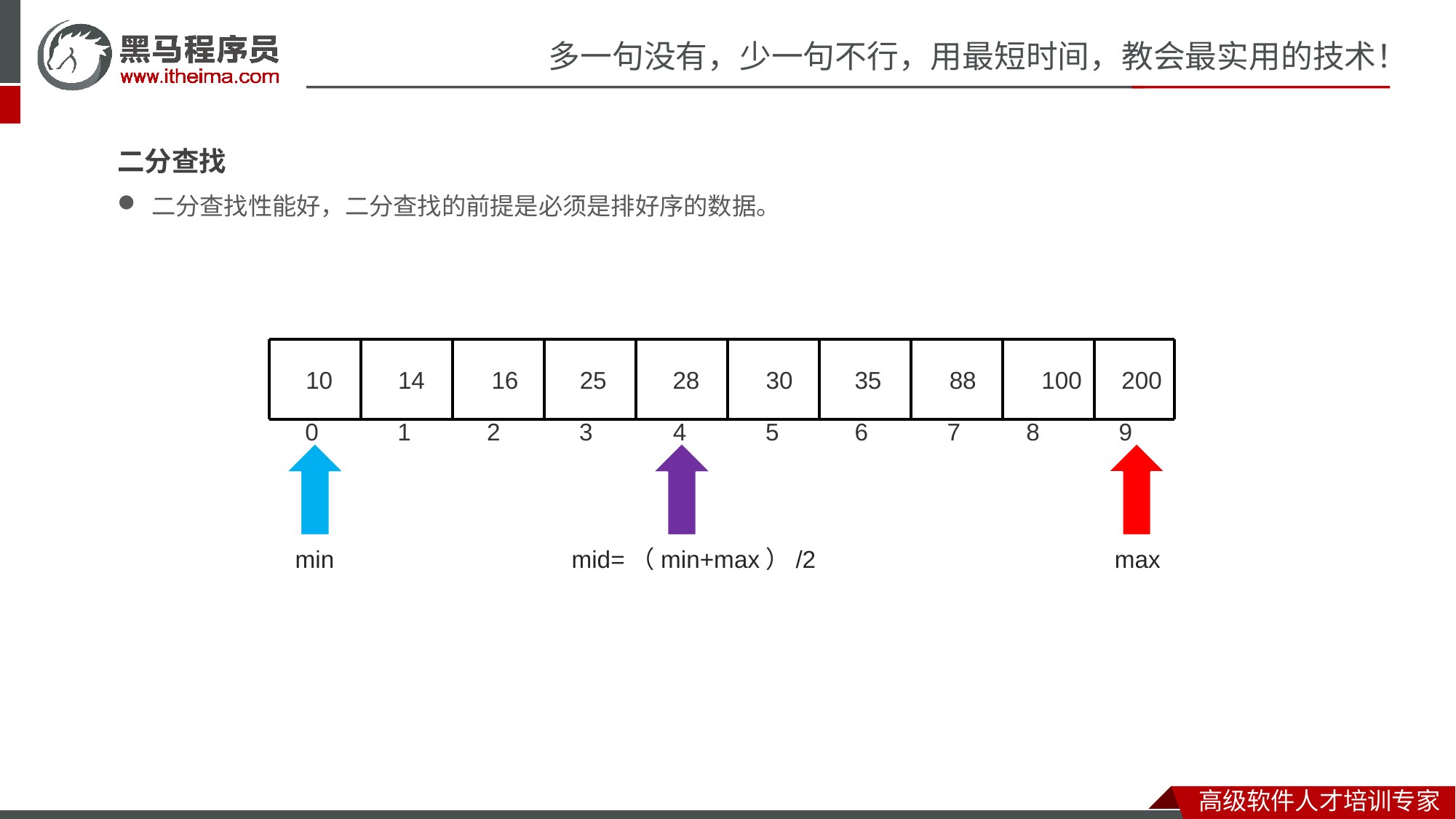

二分查找
二分查找性能好，二分查找的前提是必须是排好序的数据。
10
14
16
25
28
30
35
88
100
200
0
1
2
3
4
5
6
7
8
9

min
mid=（min+max）/2
max